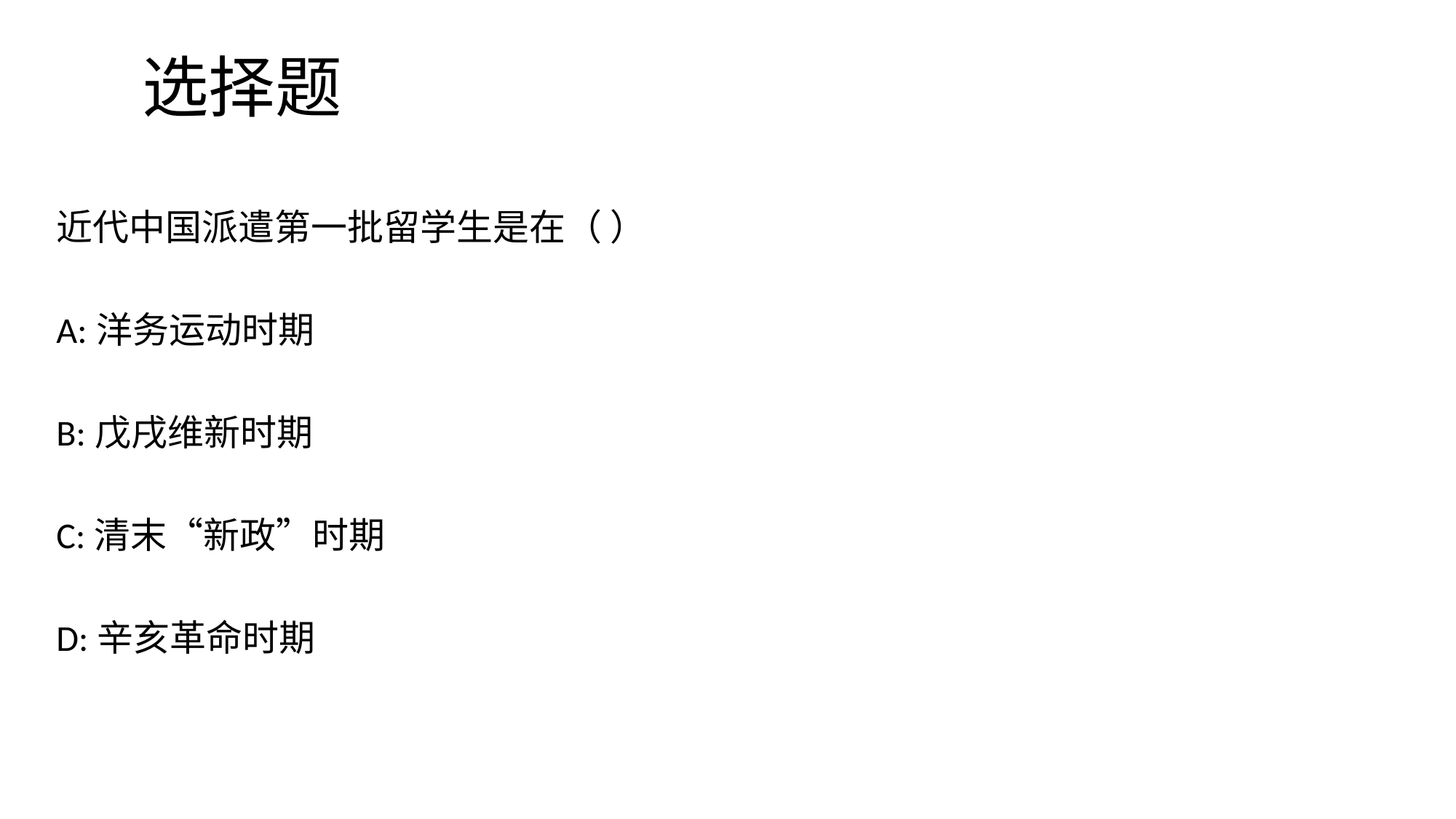

# 选择题
近代中国派遣第一批留学生是在（ ）
A:洋务运动时期
B:戊戌维新时期
C:清末“新政”时期
D:辛亥革命时期